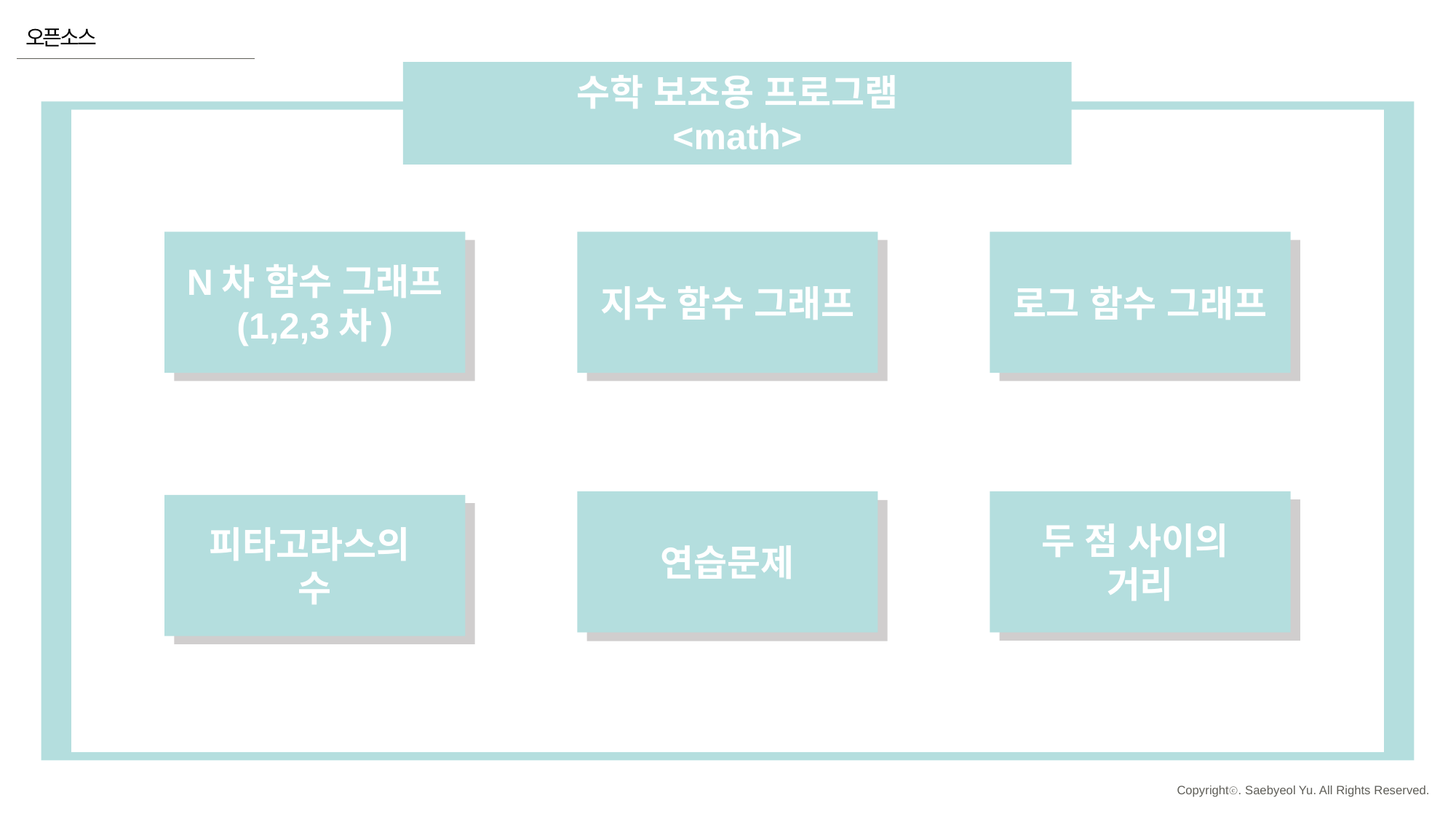

오픈소스
수학 보조용 프로그램
<math>

N차 함수 그래프
(1,2,3차)
지수 함수 그래프
로그 함수 그래프

연습문제
두 점 사이의
거리
피타고라스의
수